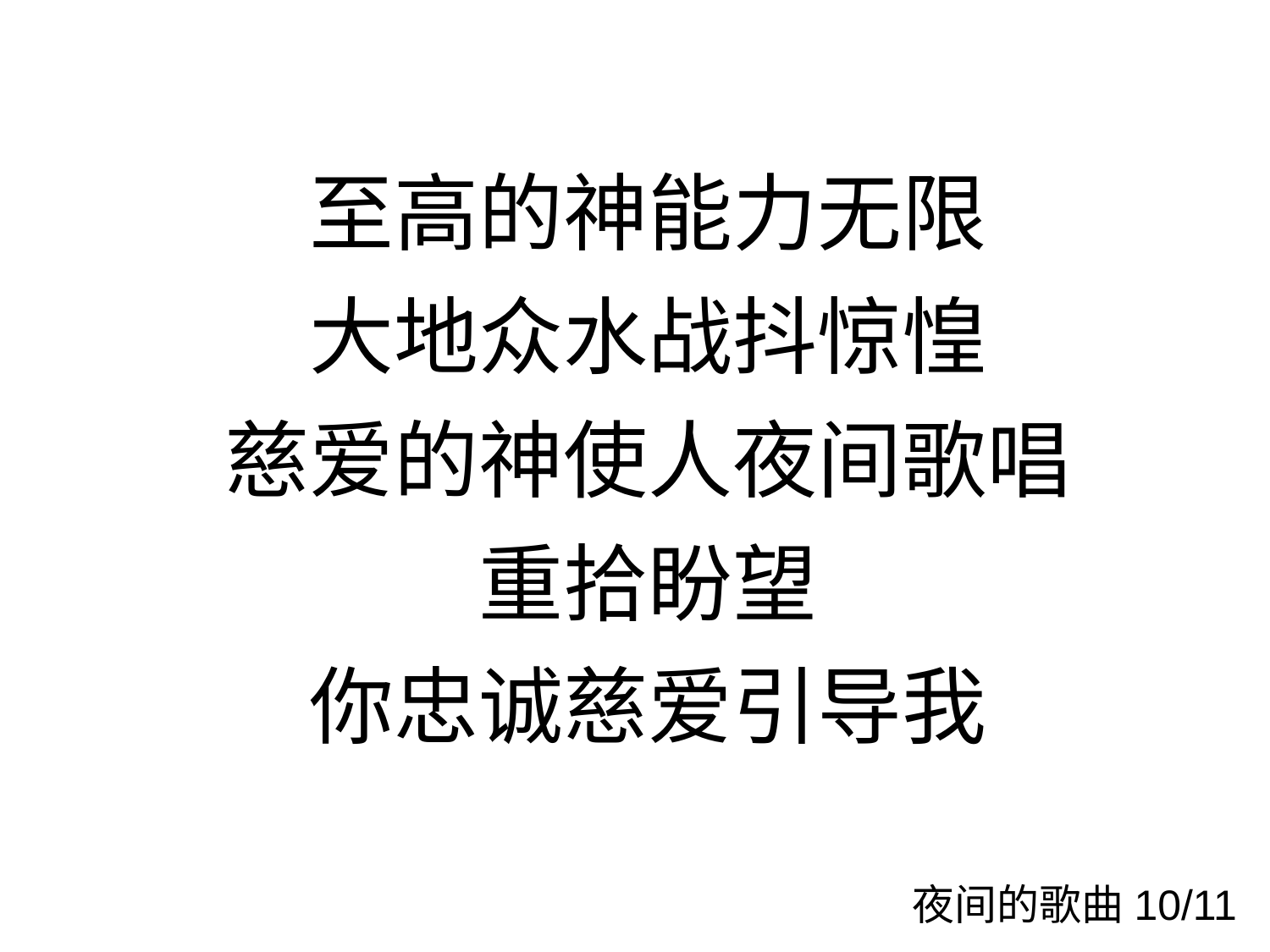

至高的神能力无限
大地众水战抖惊惶
慈爱的神使人夜间歌唱
重拾盼望
你忠诚慈爱引导我
夜间的歌曲10/11